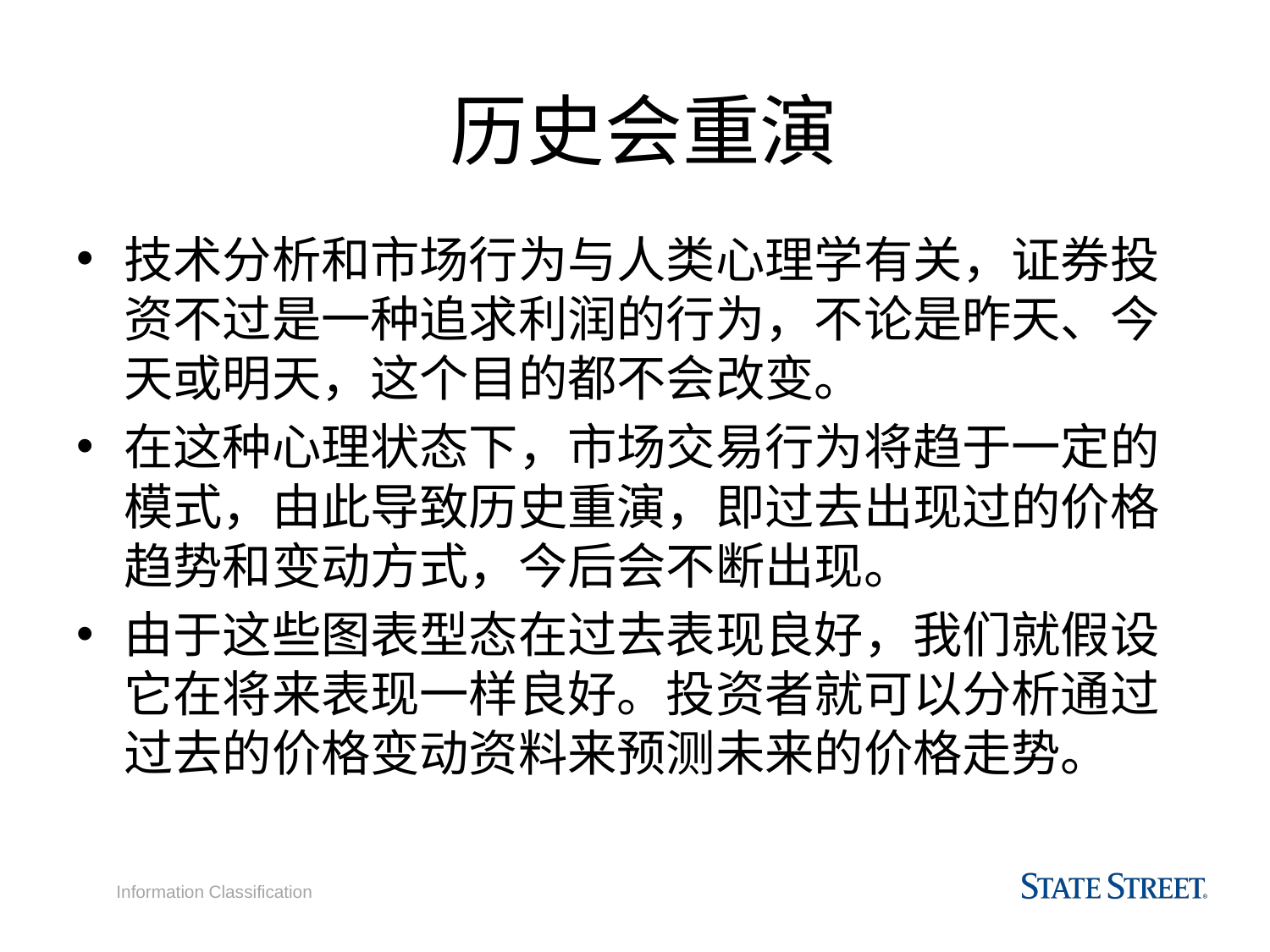

# 历史会重演
技术分析和市场行为与人类心理学有关，证券投资不过是一种追求利润的行为，不论是昨天、今天或明天，这个目的都不会改变。
在这种心理状态下，市场交易行为将趋于一定的模式，由此导致历史重演，即过去出现过的价格趋势和变动方式，今后会不断出现。
由于这些图表型态在过去表现良好，我们就假设它在将来表现一样良好。投资者就可以分析通过过去的价格变动资料来预测未来的价格走势。